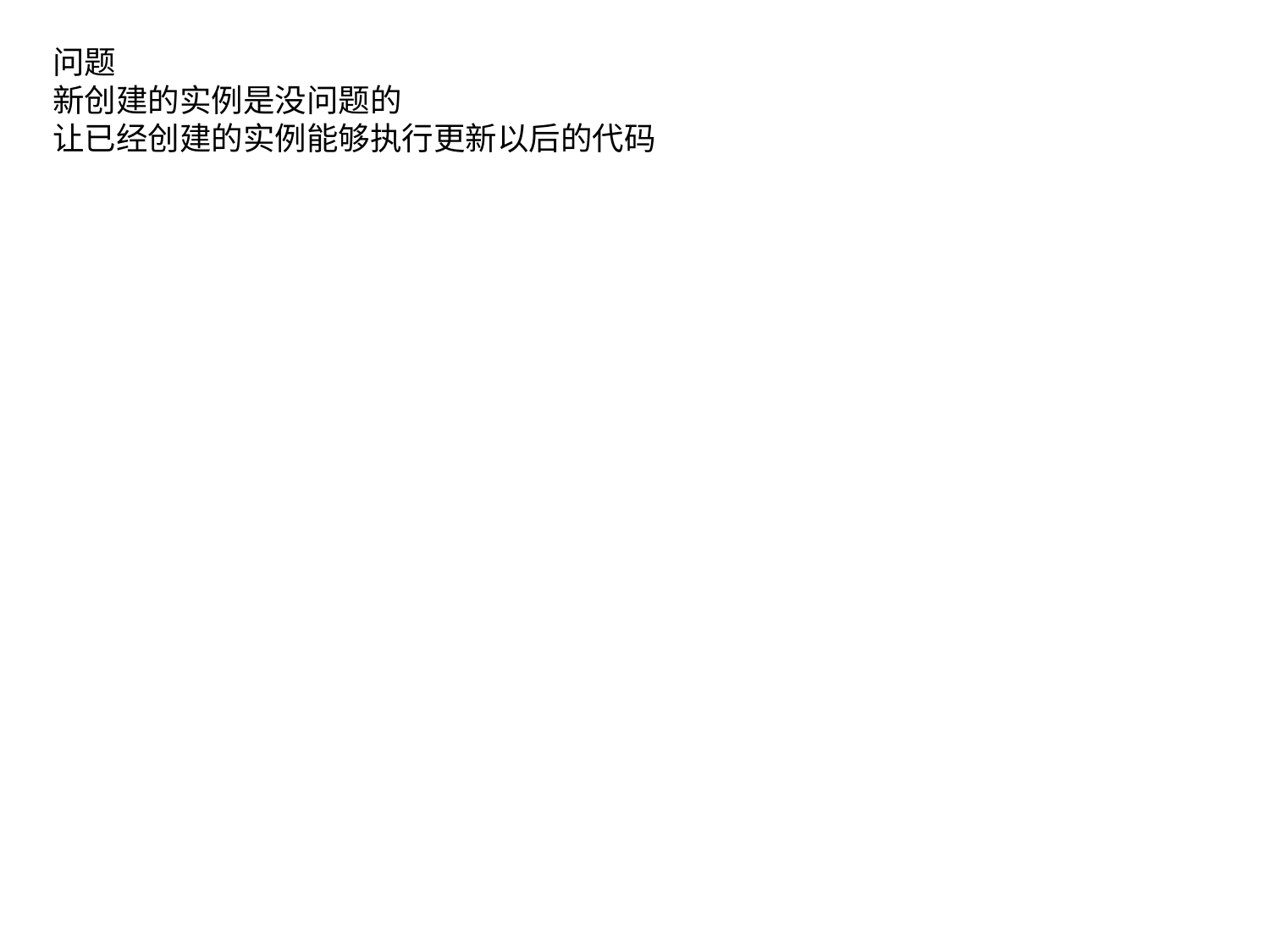

问题
新创建的实例是没问题的
让已经创建的实例能够执行更新以后的代码